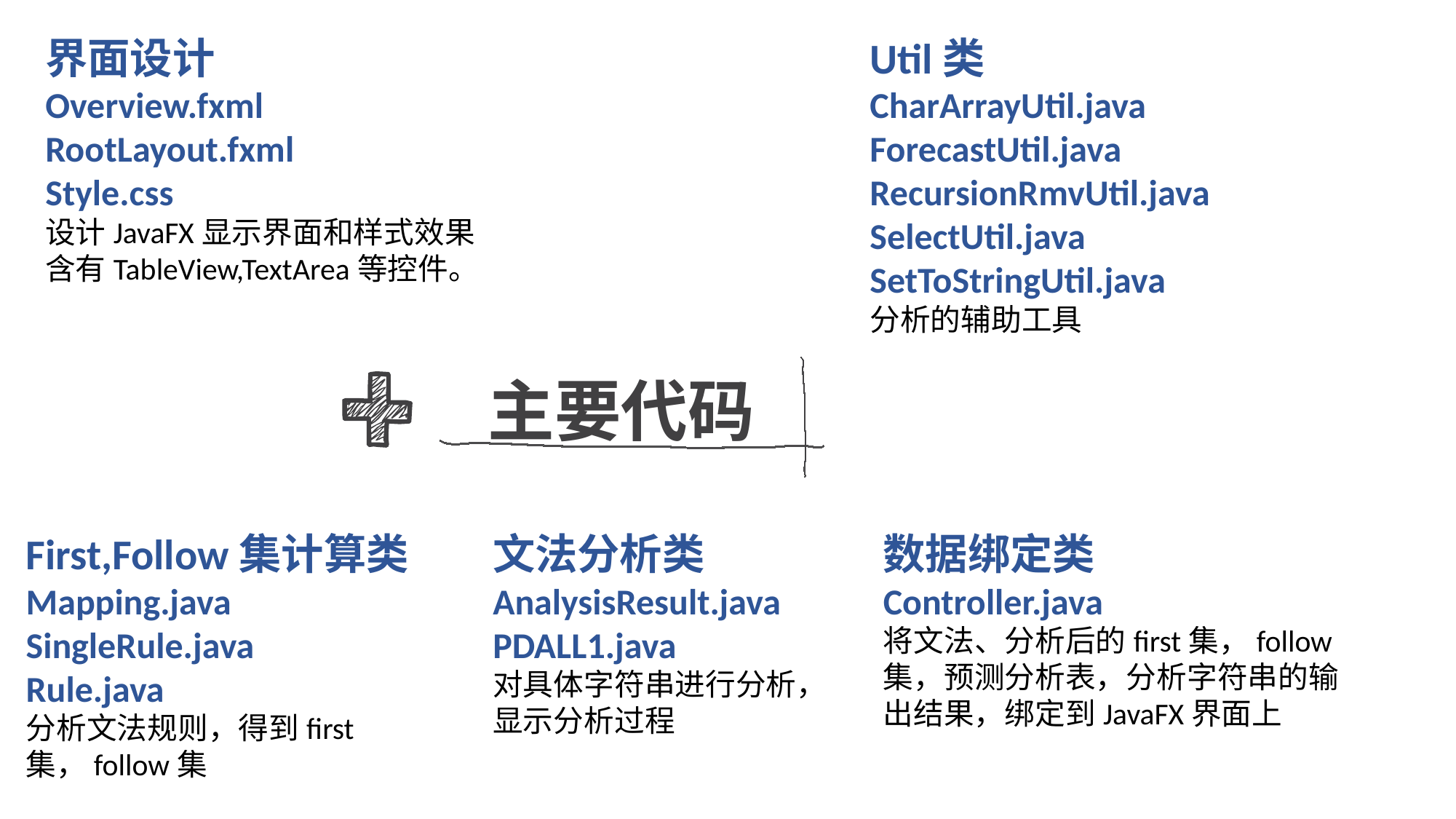

界面设计
Overview.fxml
RootLayout.fxml
Style.css
设计JavaFX显示界面和样式效果
含有TableView,TextArea等控件。

Util类
CharArrayUtil.java
ForecastUtil.java
RecursionRmvUtil.java
SelectUtil.java
SetToStringUtil.java
分析的辅助工具
主要代码

First,Follow集计算类
Mapping.java
SingleRule.java
Rule.java
分析文法规则，得到first集，follow集
文法分析类
AnalysisResult.java
PDALL1.java
对具体字符串进行分析，显示分析过程
数据绑定类
Controller.java
将文法、分析后的first集，follow集，预测分析表，分析字符串的输出结果，绑定到JavaFX界面上